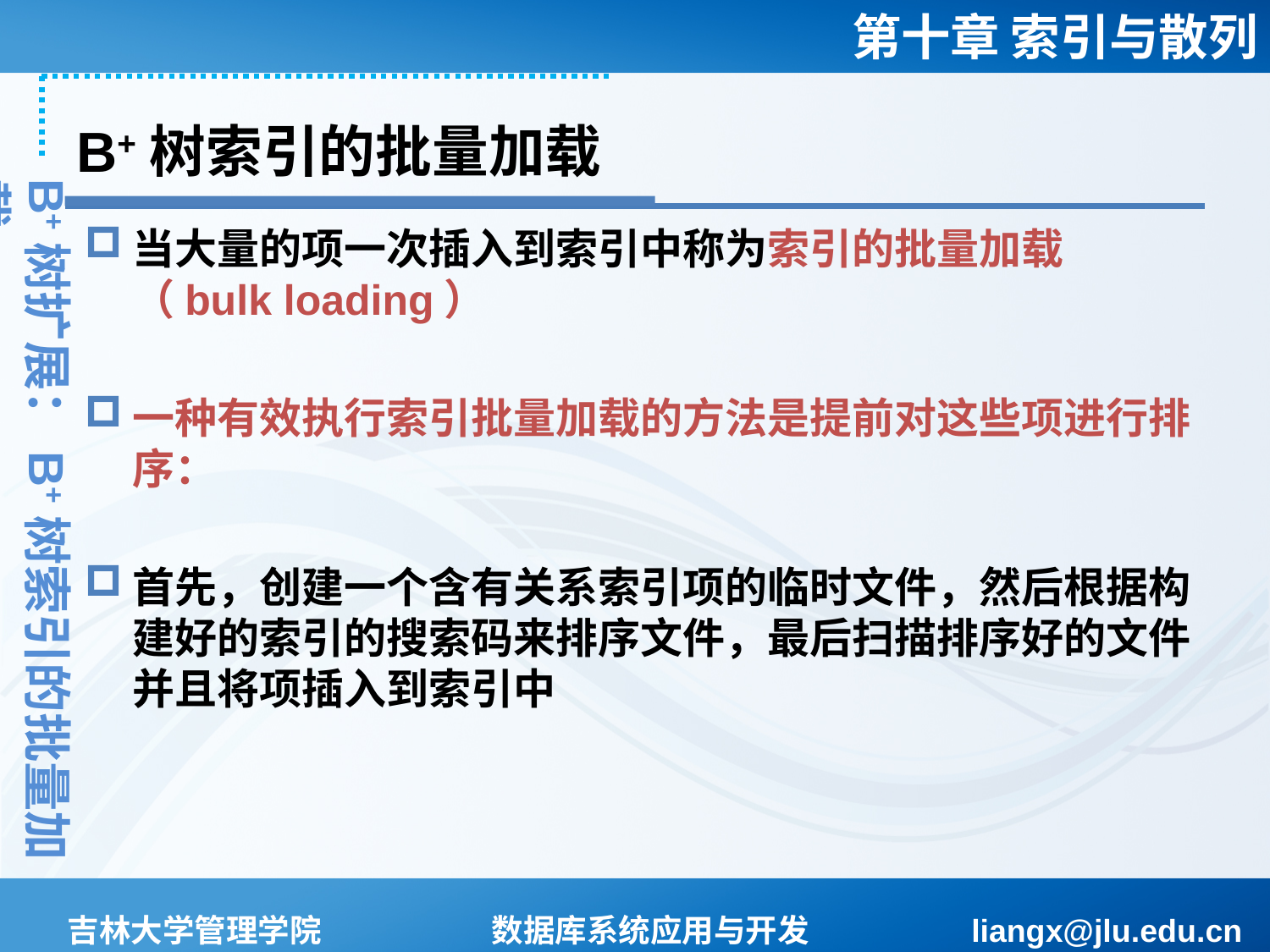

# B+树索引的批量加载
B+树扩展：B+树索引的批量加载

当大量的项一次插入到索引中称为索引的批量加载（bulk loading）

一种有效执行索引批量加载的方法是提前对这些项进行排序：

首先，创建一个含有关系索引项的临时文件，然后根据构建好的索引的搜索码来排序文件，最后扫描排序好的文件并且将项插入到索引中